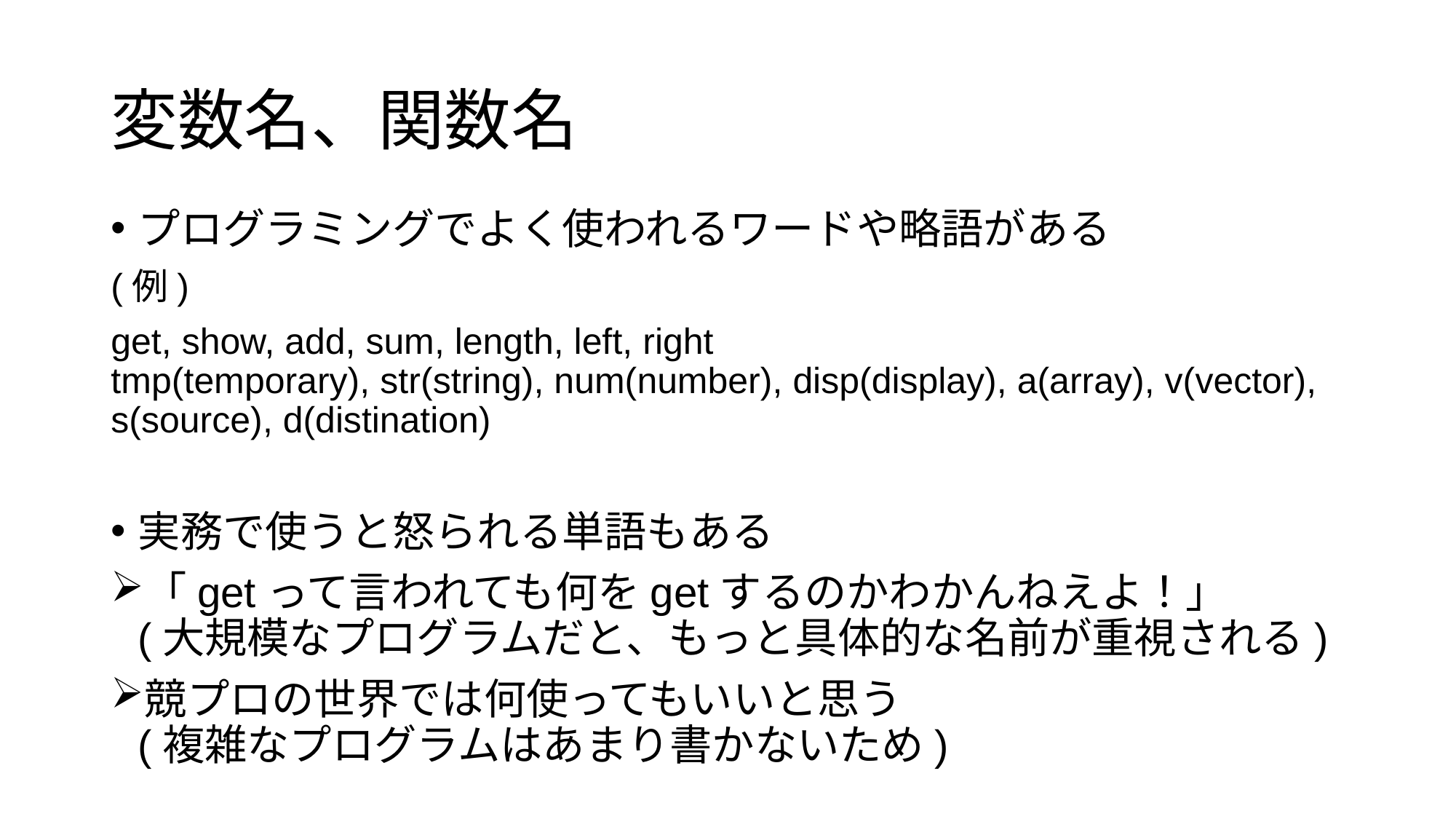

# 変数名、関数名
プログラミングでよく使われるワードや略語がある
(例)
get, show, add, sum, length, left, right
tmp(temporary), str(string), num(number), disp(display), a(array), v(vector), s(source), d(distination)

実務で使うと怒られる単語もある
「getって言われても何をgetするのかわかんねえよ！」
(大規模なプログラムだと、もっと具体的な名前が重視される)
競プロの世界では何使ってもいいと思う
(複雑なプログラムはあまり書かないため)